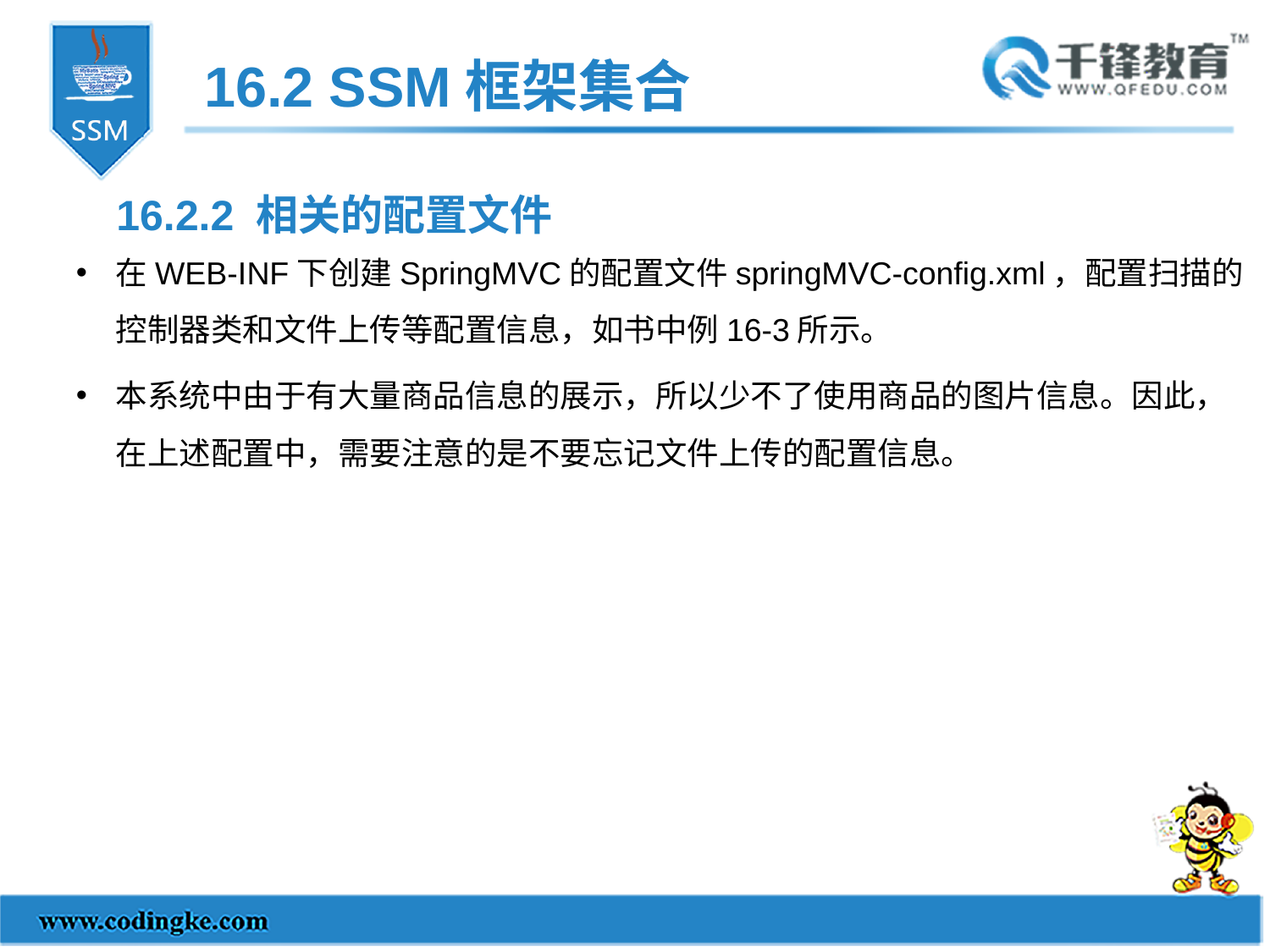

16.2 SSM框架集合
16.2.2 相关的配置文件
在WEB-INF下创建SpringMVC的配置文件springMVC-config.xml，配置扫描的控制器类和文件上传等配置信息，如书中例16-3所示。
本系统中由于有大量商品信息的展示，所以少不了使用商品的图片信息。因此，在上述配置中，需要注意的是不要忘记文件上传的配置信息。